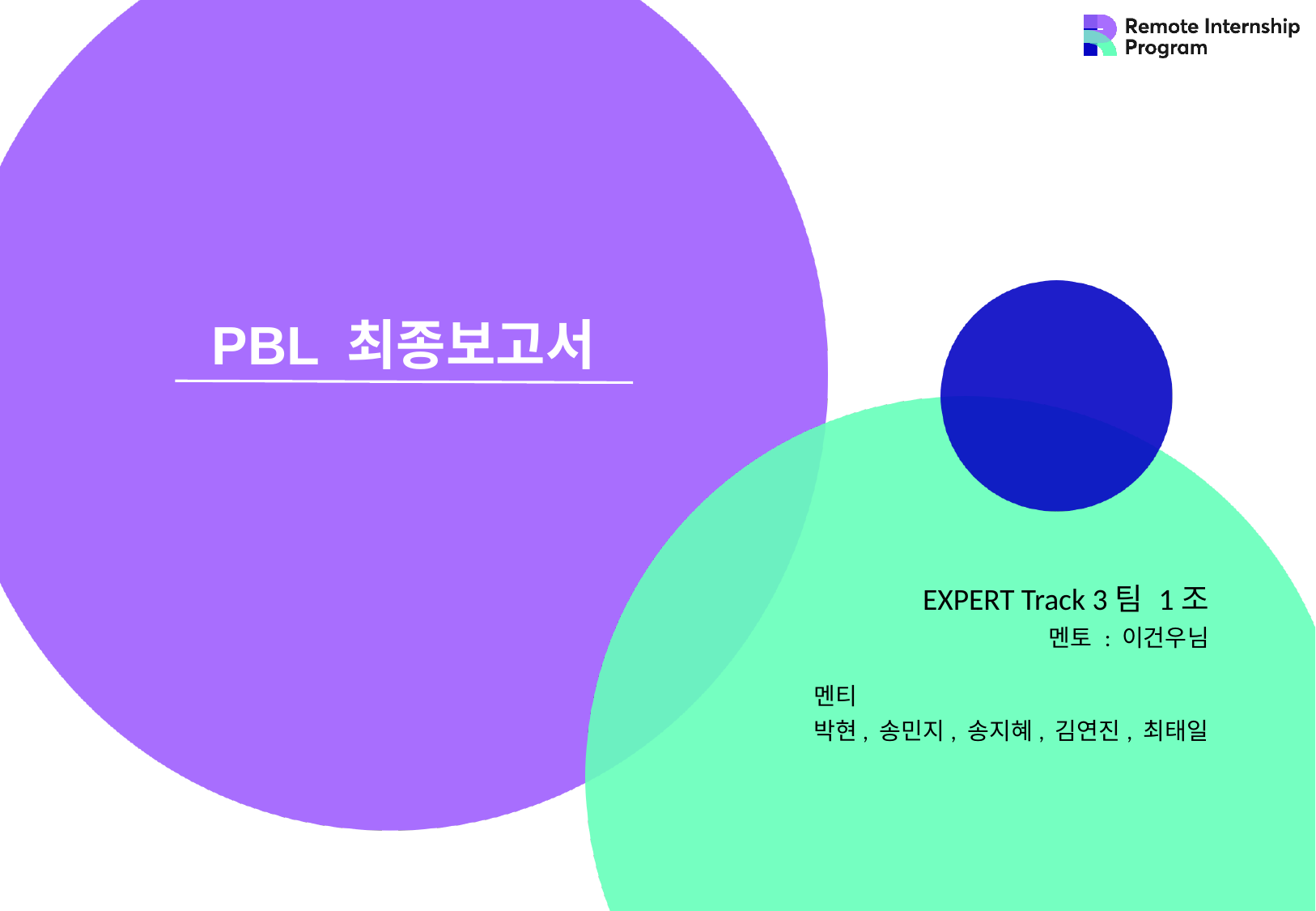

PBL 최종보고서
EXPERT Track 3팀 1조
멘토 : 이건우님

멘티
박현, 송민지, 송지혜, 김연진, 최태일